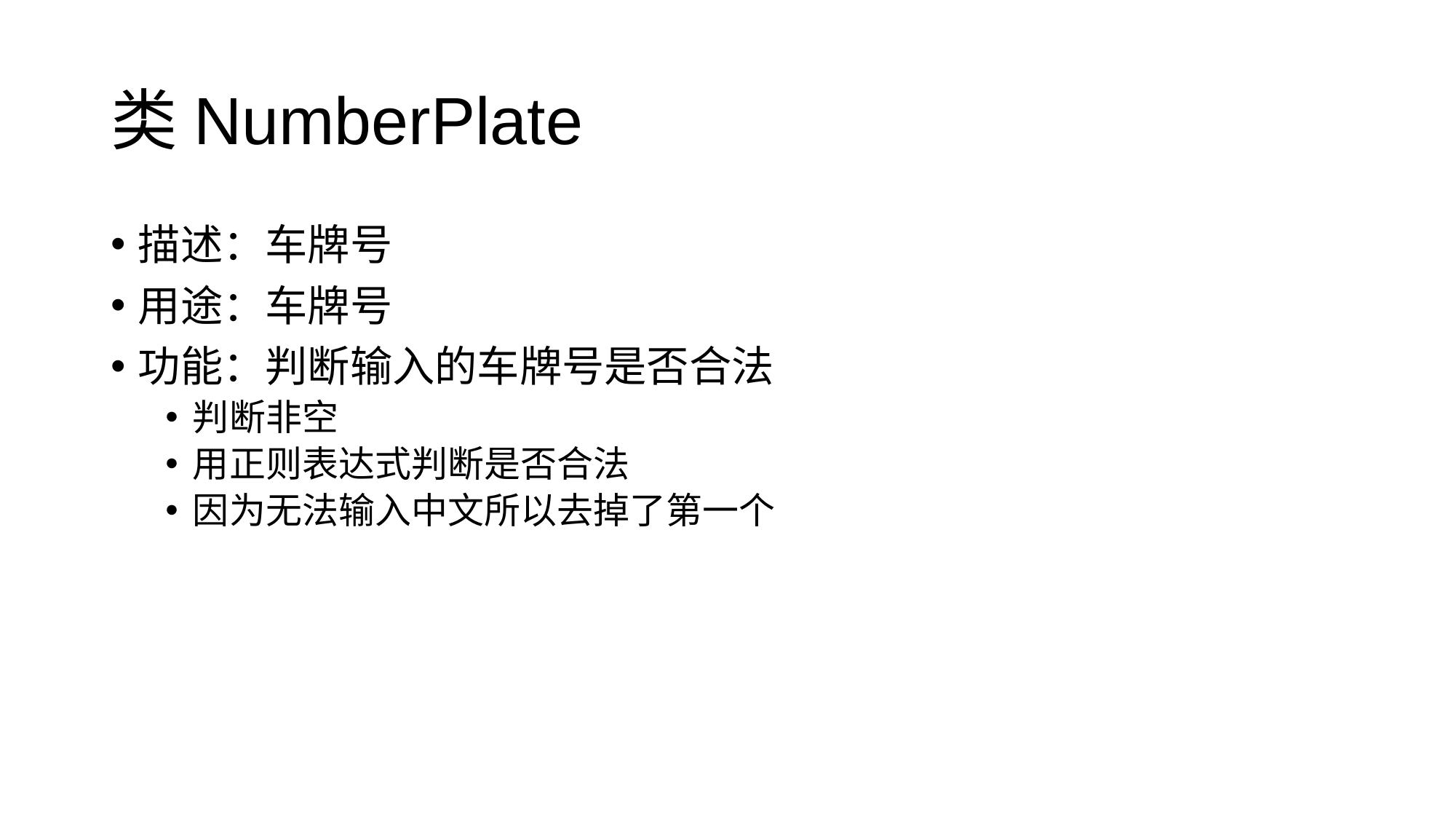

# 类NumberPlate
描述：车牌号
用途：车牌号
功能：判断输入的车牌号是否合法
判断非空
用正则表达式判断是否合法
因为无法输入中文所以去掉了第一个